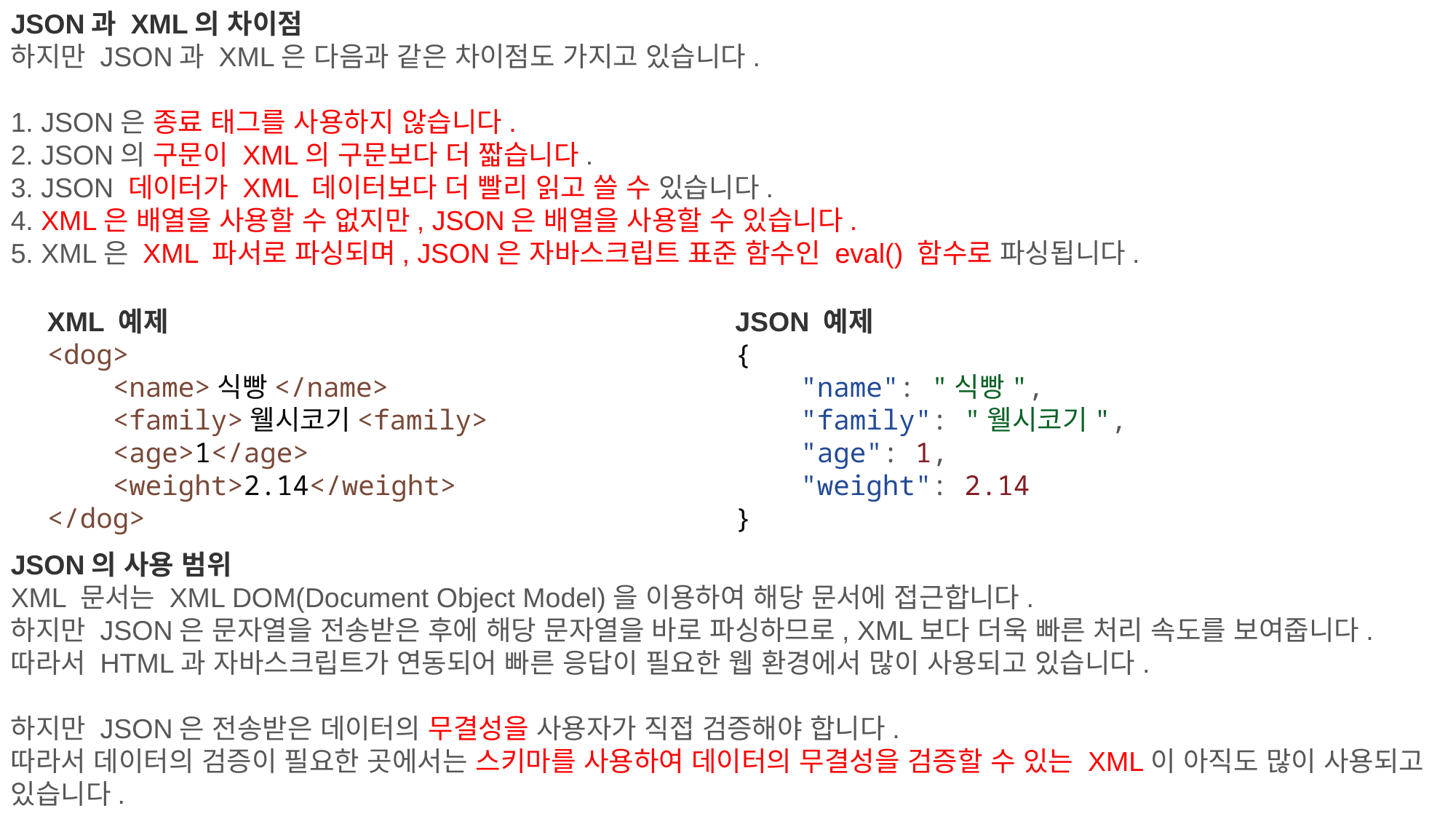

JSON과 XML의 차이점
하지만 JSON과 XML은 다음과 같은 차이점도 가지고 있습니다.

1. JSON은 종료 태그를 사용하지 않습니다.
2. JSON의 구문이 XML의 구문보다 더 짧습니다.
3. JSON 데이터가 XML 데이터보다 더 빨리 읽고 쓸 수 있습니다.
4. XML은 배열을 사용할 수 없지만, JSON은 배열을 사용할 수 있습니다.
5. XML은 XML 파서로 파싱되며, JSON은 자바스크립트 표준 함수인 eval() 함수로 파싱됩니다.
XML 예제
<dog>
    <name>식빵</name>
    <family>웰시코기<family>
    <age>1</age>
    <weight>2.14</weight>
</dog>
JSON 예제
{
    "name": "식빵",
    "family": "웰시코기",
    "age": 1,
    "weight": 2.14
}
JSON의 사용 범위
XML 문서는 XML DOM(Document Object Model)을 이용하여 해당 문서에 접근합니다.
하지만 JSON은 문자열을 전송받은 후에 해당 문자열을 바로 파싱하므로, XML보다 더욱 빠른 처리 속도를 보여줍니다.
따라서 HTML과 자바스크립트가 연동되어 빠른 응답이 필요한 웹 환경에서 많이 사용되고 있습니다.

하지만 JSON은 전송받은 데이터의 무결성을 사용자가 직접 검증해야 합니다.
따라서 데이터의 검증이 필요한 곳에서는 스키마를 사용하여 데이터의 무결성을 검증할 수 있는 XML이 아직도 많이 사용되고 있습니다.